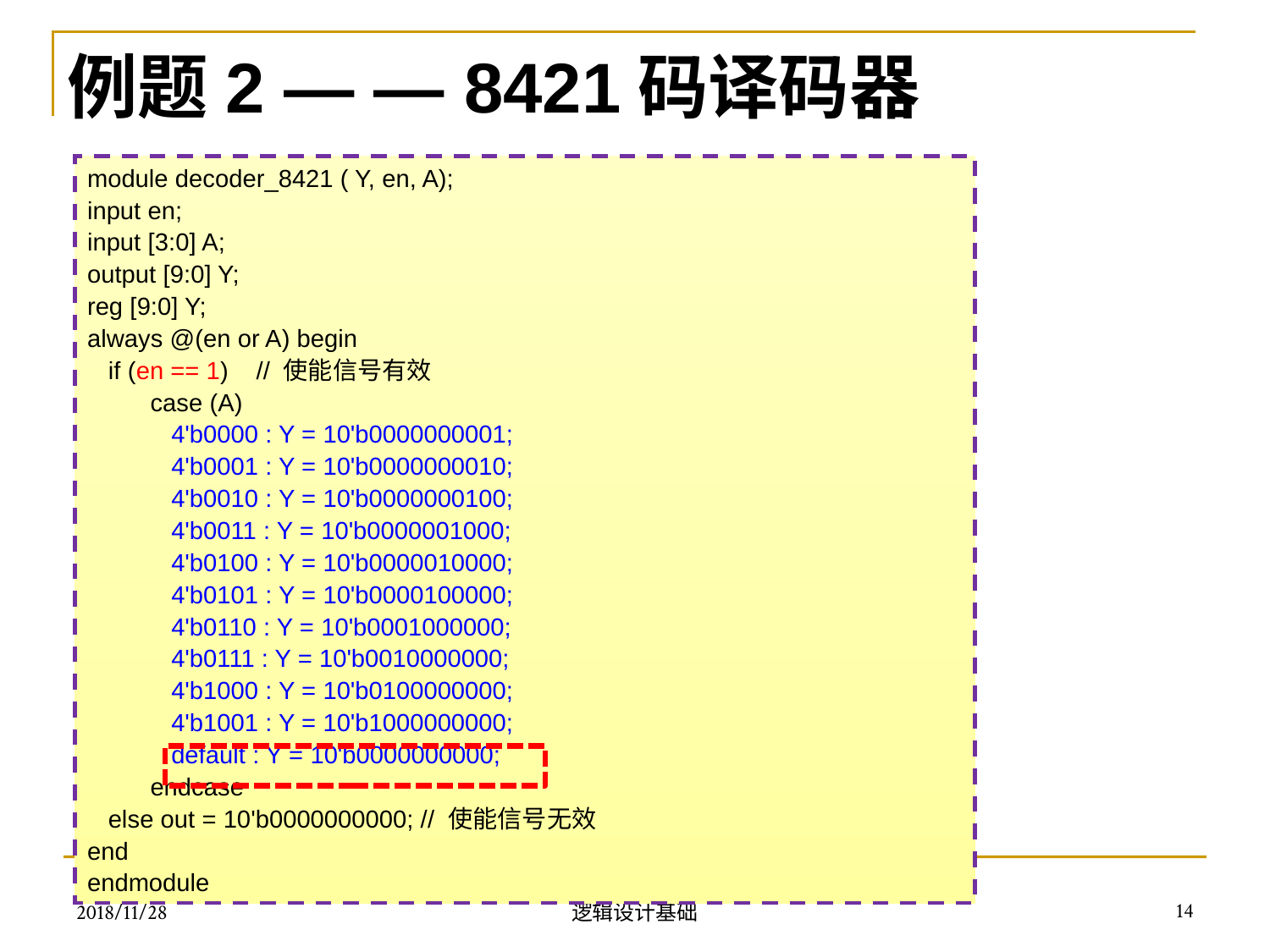

例题2 — — 8421码译码器
module decoder_8421 ( Y, en, A);
input en;
input [3:0] A;
output [9:0] Y;
reg [9:0] Y;
always @(en or A) begin
   if (en == 1)    // 使能信号有效
         case (A)
            4'b0000 : Y = 10'b0000000001;
            4'b0001 : Y = 10'b0000000010;
            4'b0010 : Y = 10'b0000000100;
            4'b0011 : Y = 10'b0000001000;
            4'b0100 : Y = 10'b0000010000;
            4'b0101 : Y = 10'b0000100000;
            4'b0110 : Y = 10'b0001000000;
            4'b0111 : Y = 10'b0010000000;
            4'b1000 : Y = 10'b0100000000;
            4'b1001 : Y = 10'b1000000000;
            default : Y = 10'b0000000000;
         endcase
   else out = 10'b0000000000; // 使能信号无效
end
endmodule

2018/11/28
14
逻辑设计基础